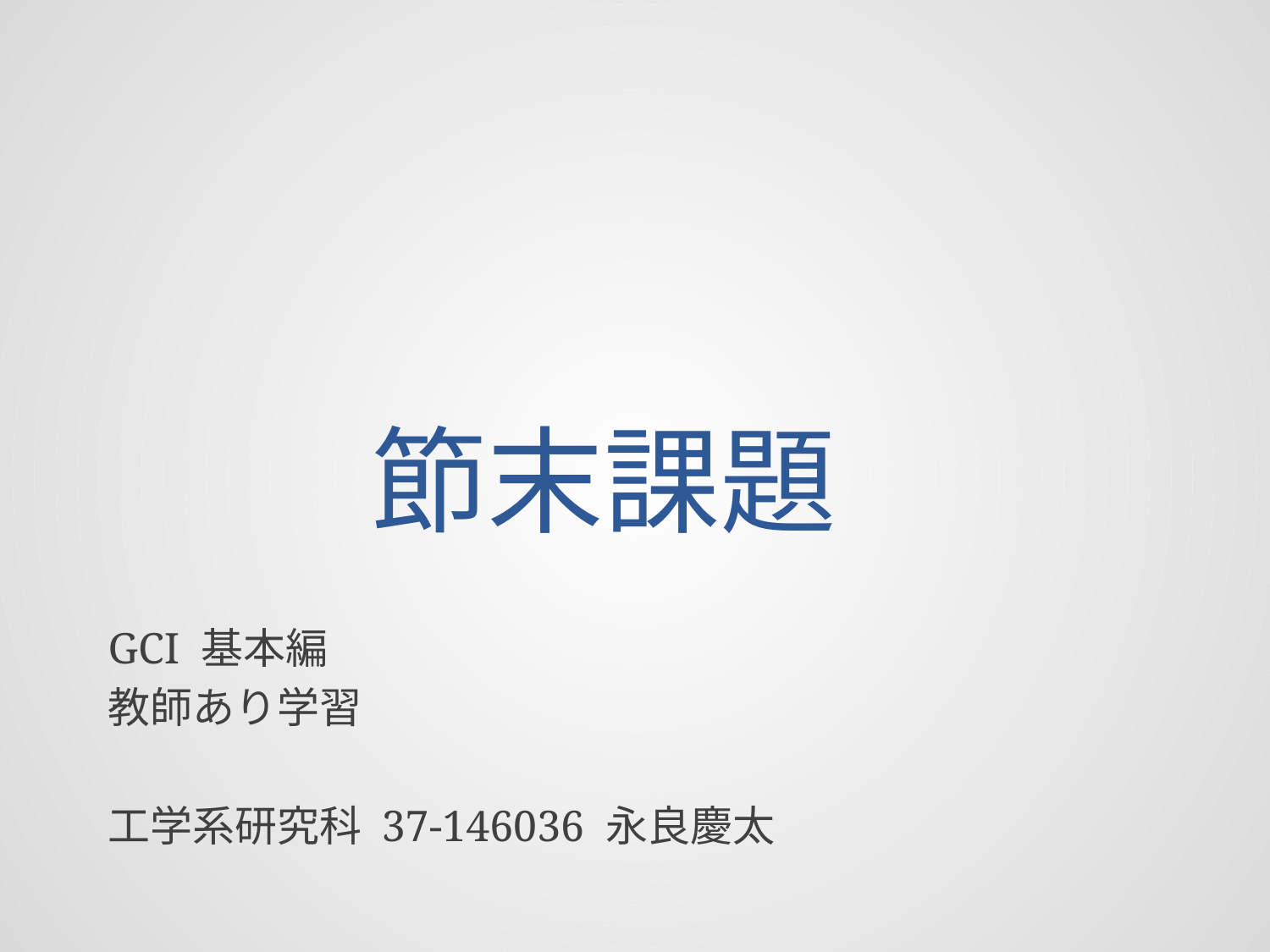

節末課題
GCI 基本編
教師あり学習

工学系研究科 37-146036 永良慶太